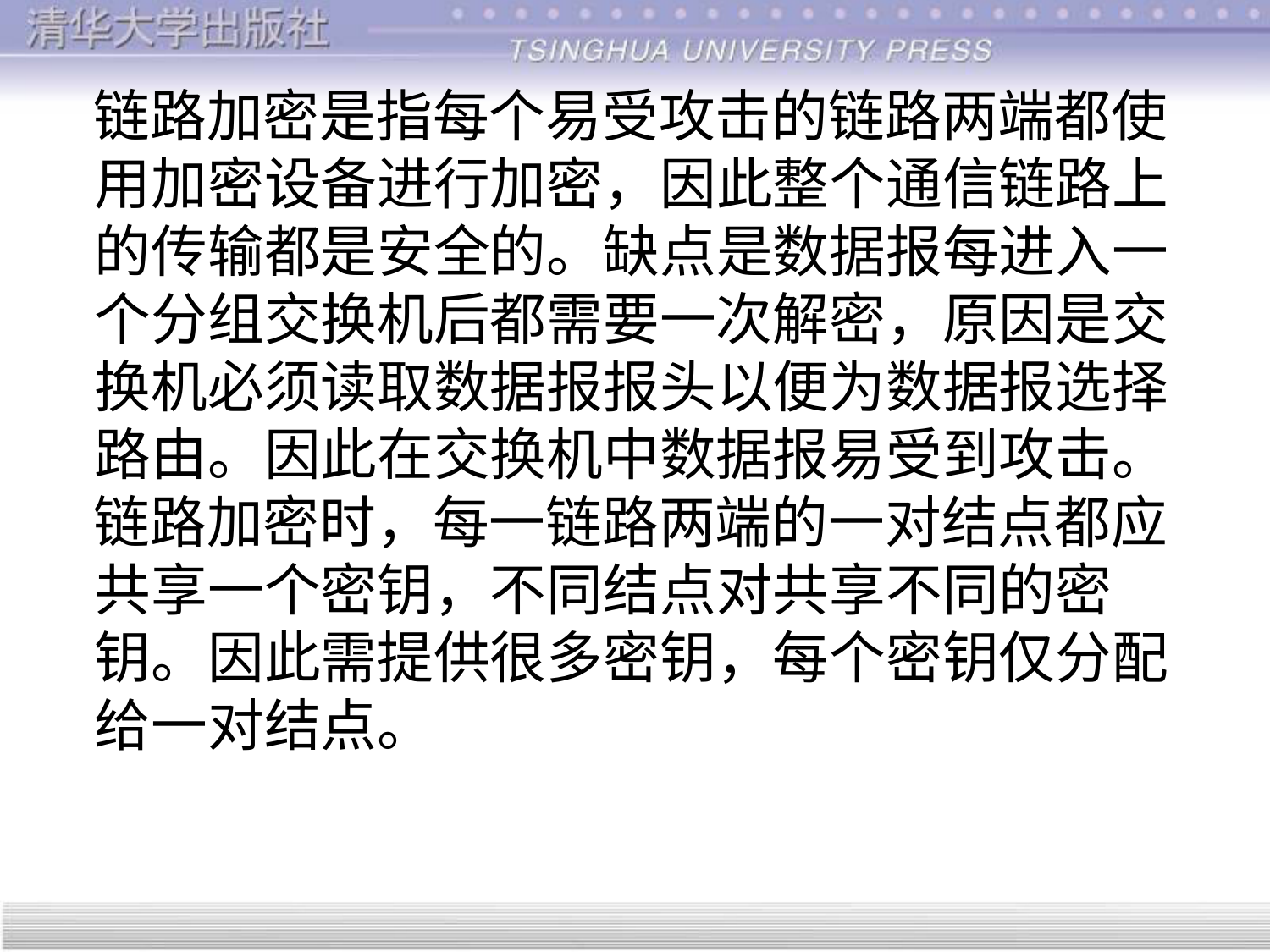

链路加密是指每个易受攻击的链路两端都使用加密设备进行加密，因此整个通信链路上的传输都是安全的。缺点是数据报每进入一个分组交换机后都需要一次解密，原因是交换机必须读取数据报报头以便为数据报选择路由。因此在交换机中数据报易受到攻击。
链路加密时，每一链路两端的一对结点都应共享一个密钥，不同结点对共享不同的密钥。因此需提供很多密钥，每个密钥仅分配给一对结点。